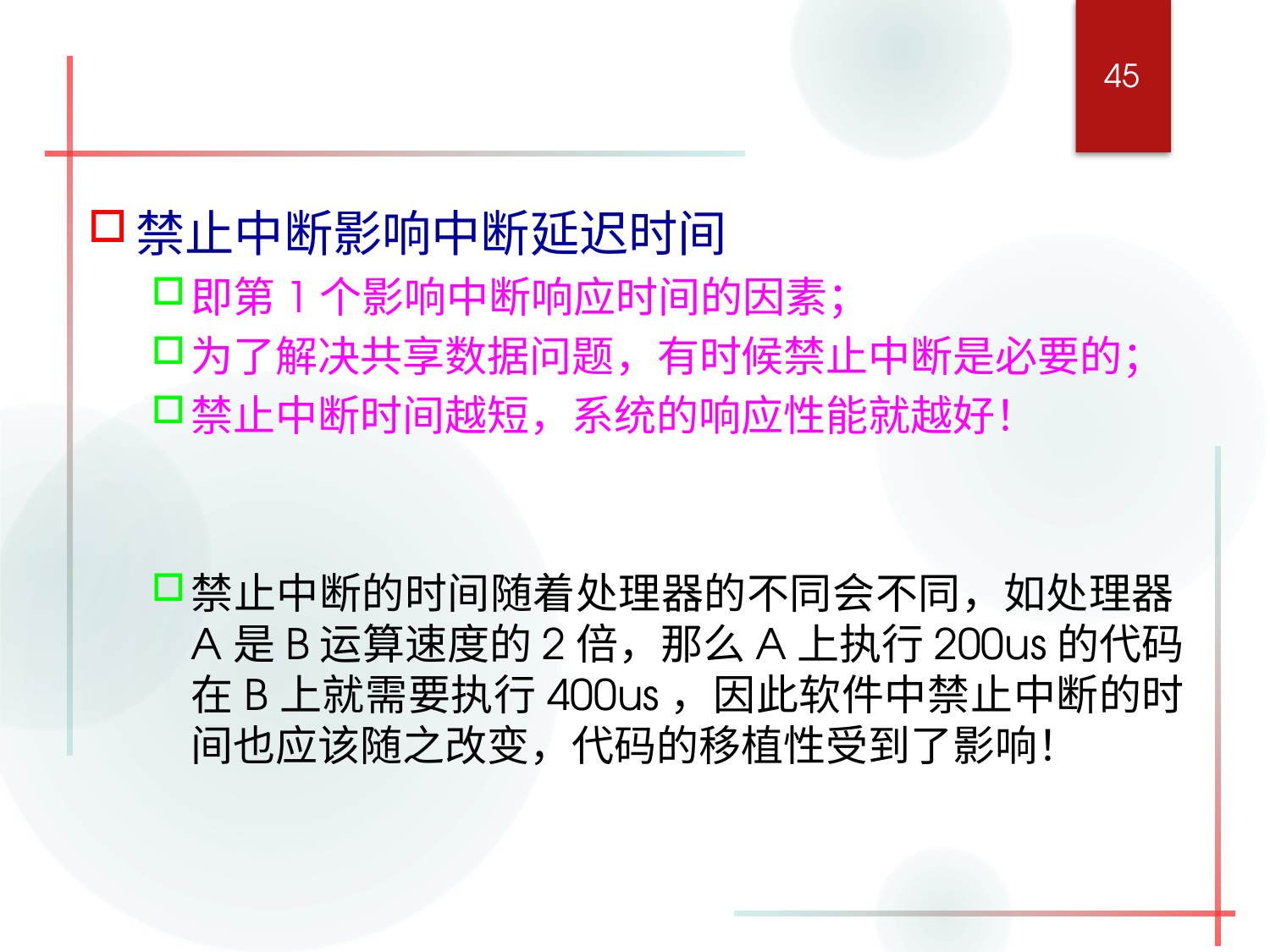

45

禁止中断影响中断延迟时间
即第1个影响中断响应时间的因素；
为了解决共享数据问题，有时候禁止中断是必要的；
禁止中断时间越短，系统的响应性能就越好！

禁止中断的时间随着处理器的不同会不同，如处理器A是B运算速度的2倍，那么A上执行200us的代码在B上就需要执行400us，因此软件中禁止中断的时间也应该随之改变，代码的移植性受到了影响！